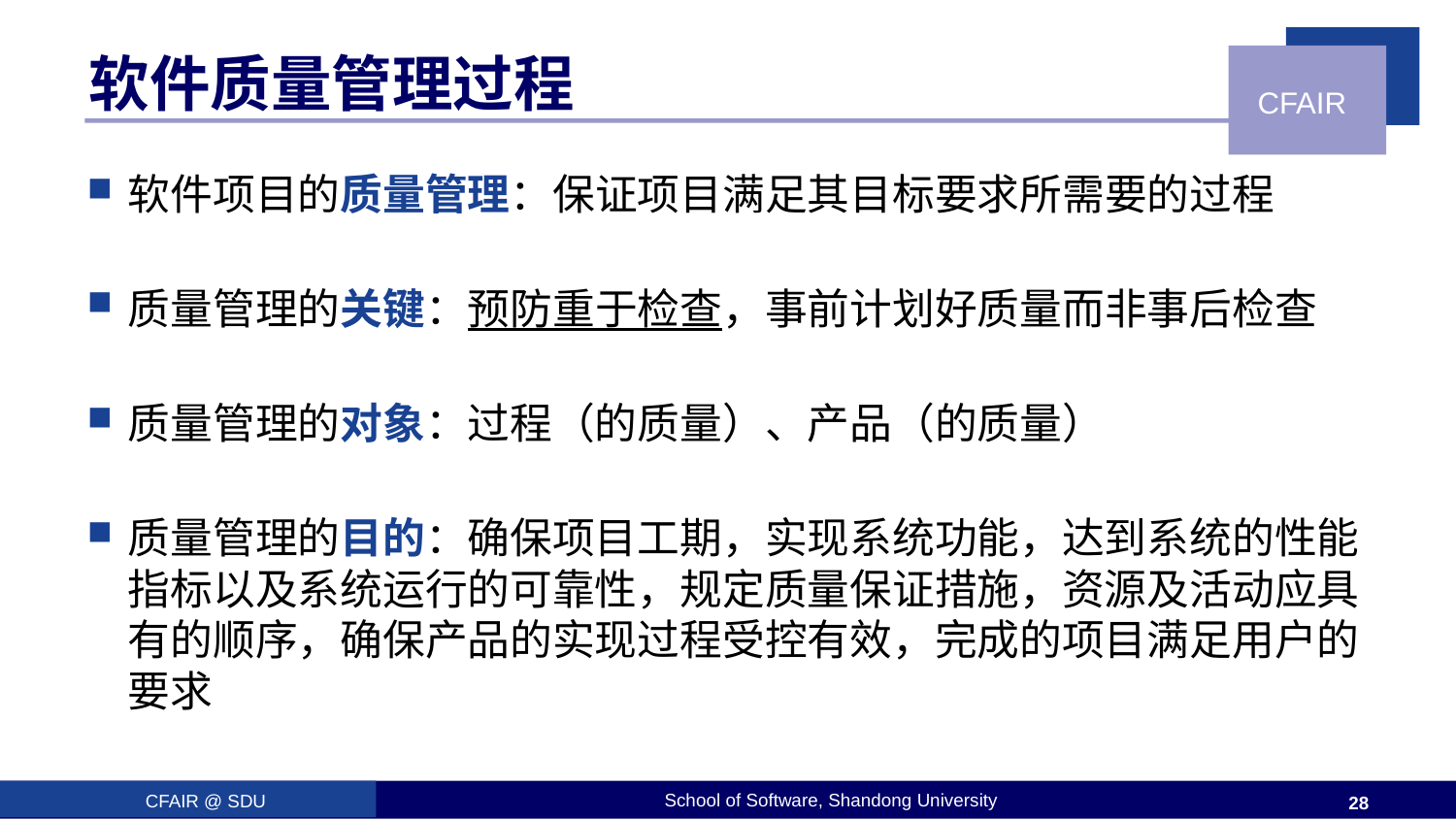

# 软件质量管理过程
软件项目的质量管理：保证项目满足其目标要求所需要的过程

质量管理的关键：预防重于检查，事前计划好质量而非事后检查

质量管理的对象：过程（的质量）、产品（的质量）

质量管理的目的：确保项目工期，实现系统功能，达到系统的性能指标以及系统运行的可靠性，规定质量保证措施，资源及活动应具有的顺序，确保产品的实现过程受控有效，完成的项目满足用户的要求